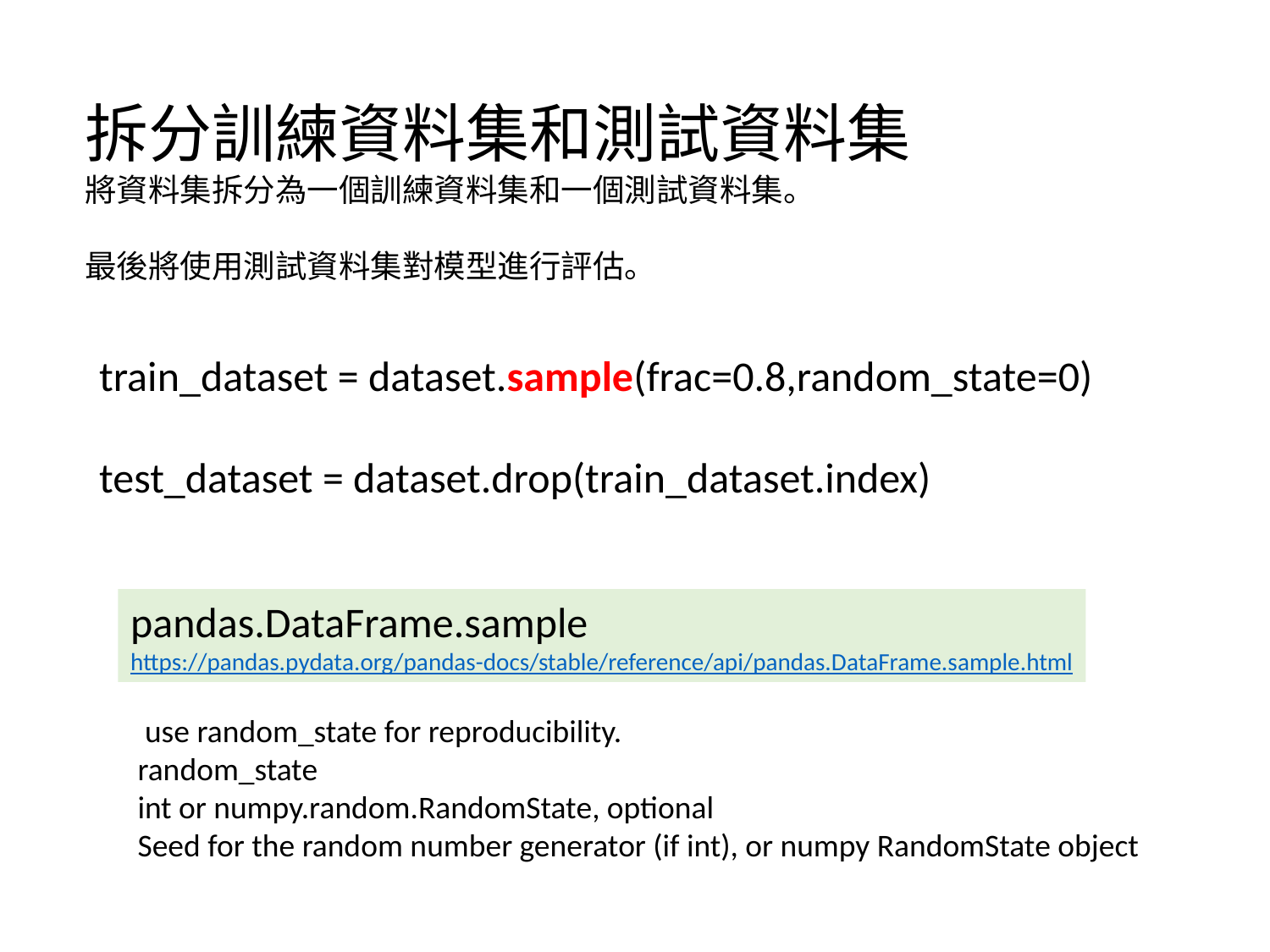

拆分訓練資料集和測試資料集
將資料集拆分為一個訓練資料集和一個測試資料集。

最後將使用測試資料集對模型進行評估。
train_dataset = dataset.sample(frac=0.8,random_state=0)

test_dataset = dataset.drop(train_dataset.index)
pandas.DataFrame.sample
https://pandas.pydata.org/pandas-docs/stable/reference/api/pandas.DataFrame.sample.html
 use random_state for reproducibility.
random_state
int or numpy.random.RandomState, optional
Seed for the random number generator (if int), or numpy RandomState object